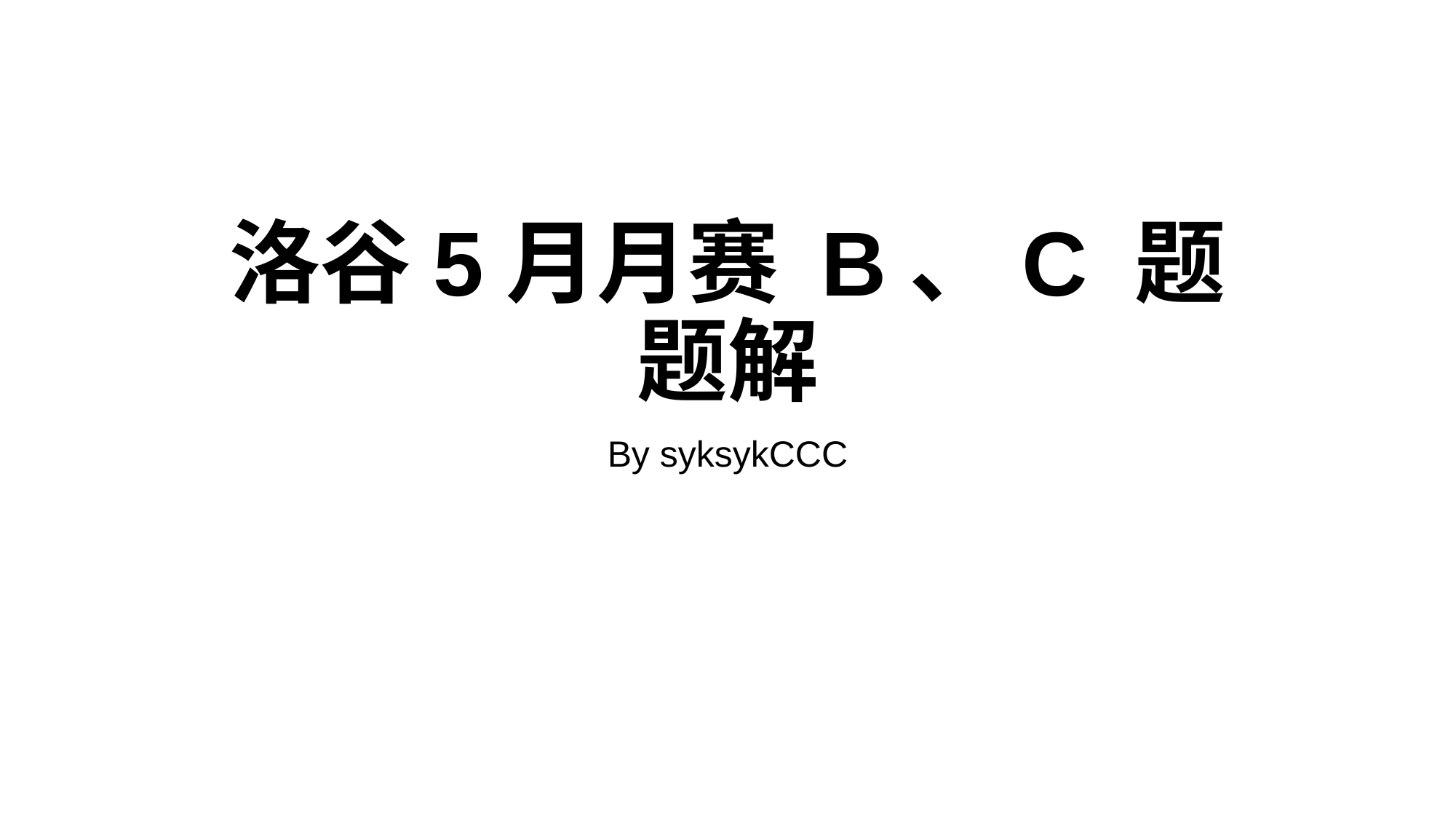

# 洛谷5月月赛 B、C 题 题解
By syksykCCC